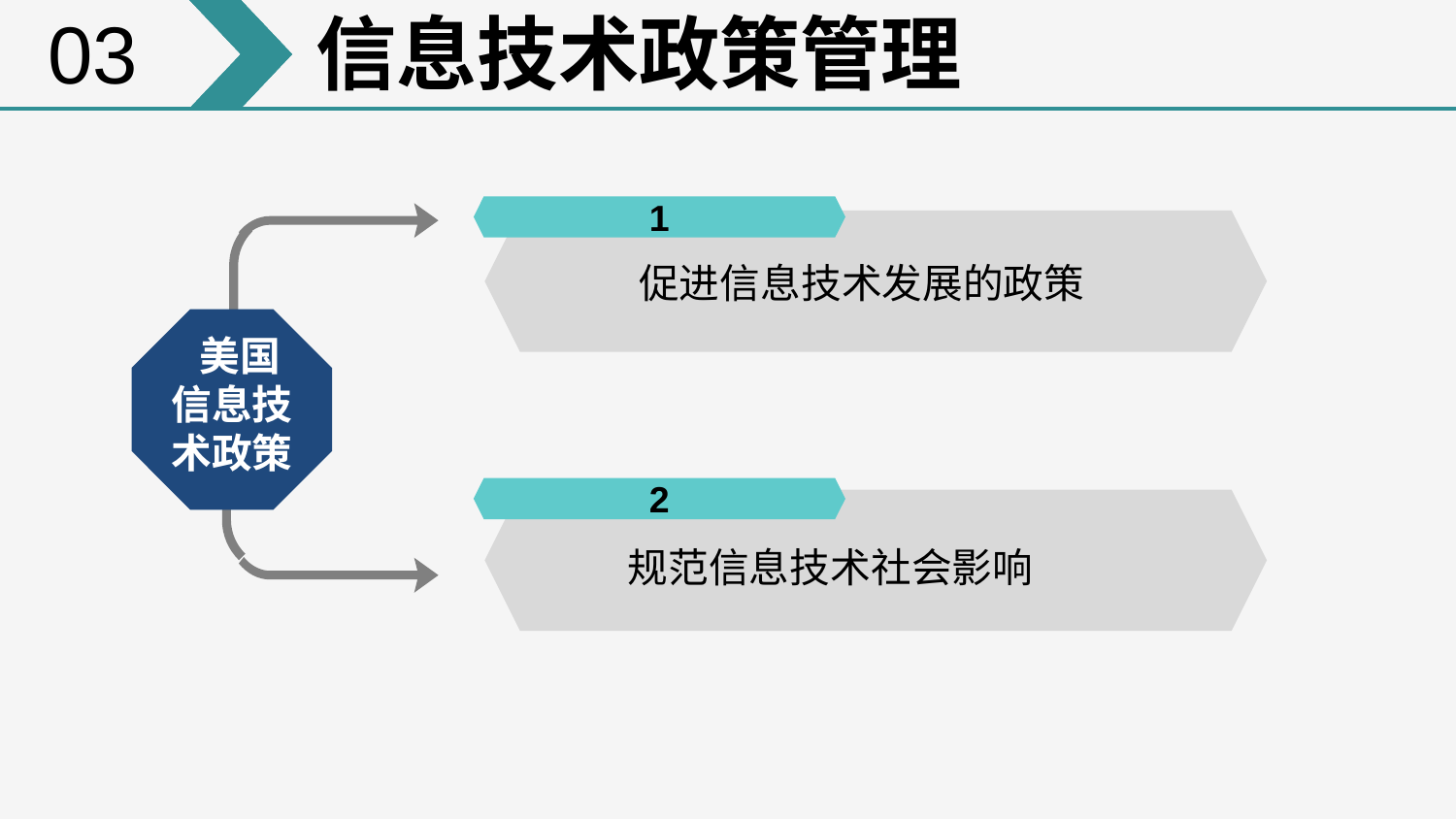

03
信息技术政策管理

1

促进信息技术发展的政策

  美国
信息技术政策

2

规范信息技术社会影响